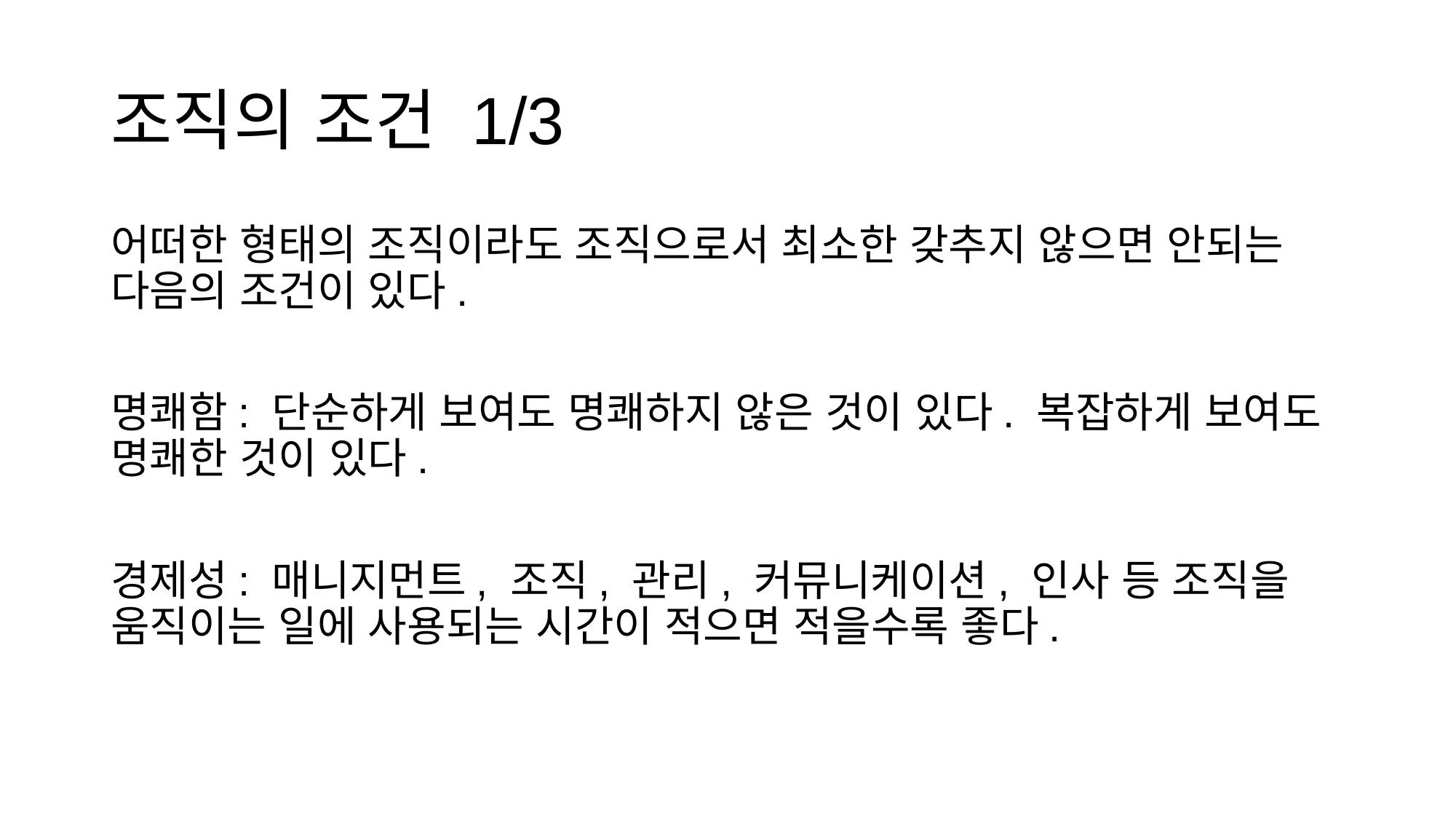

# 조직의 조건 1/3
어떠한 형태의 조직이라도 조직으로서 최소한 갖추지 않으면 안되는 다음의 조건이 있다.

명쾌함: 단순하게 보여도 명쾌하지 않은 것이 있다. 복잡하게 보여도 명쾌한 것이 있다.

경제성: 매니지먼트, 조직, 관리, 커뮤니케이션, 인사 등 조직을 움직이는 일에 사용되는 시간이 적으면 적을수록 좋다.